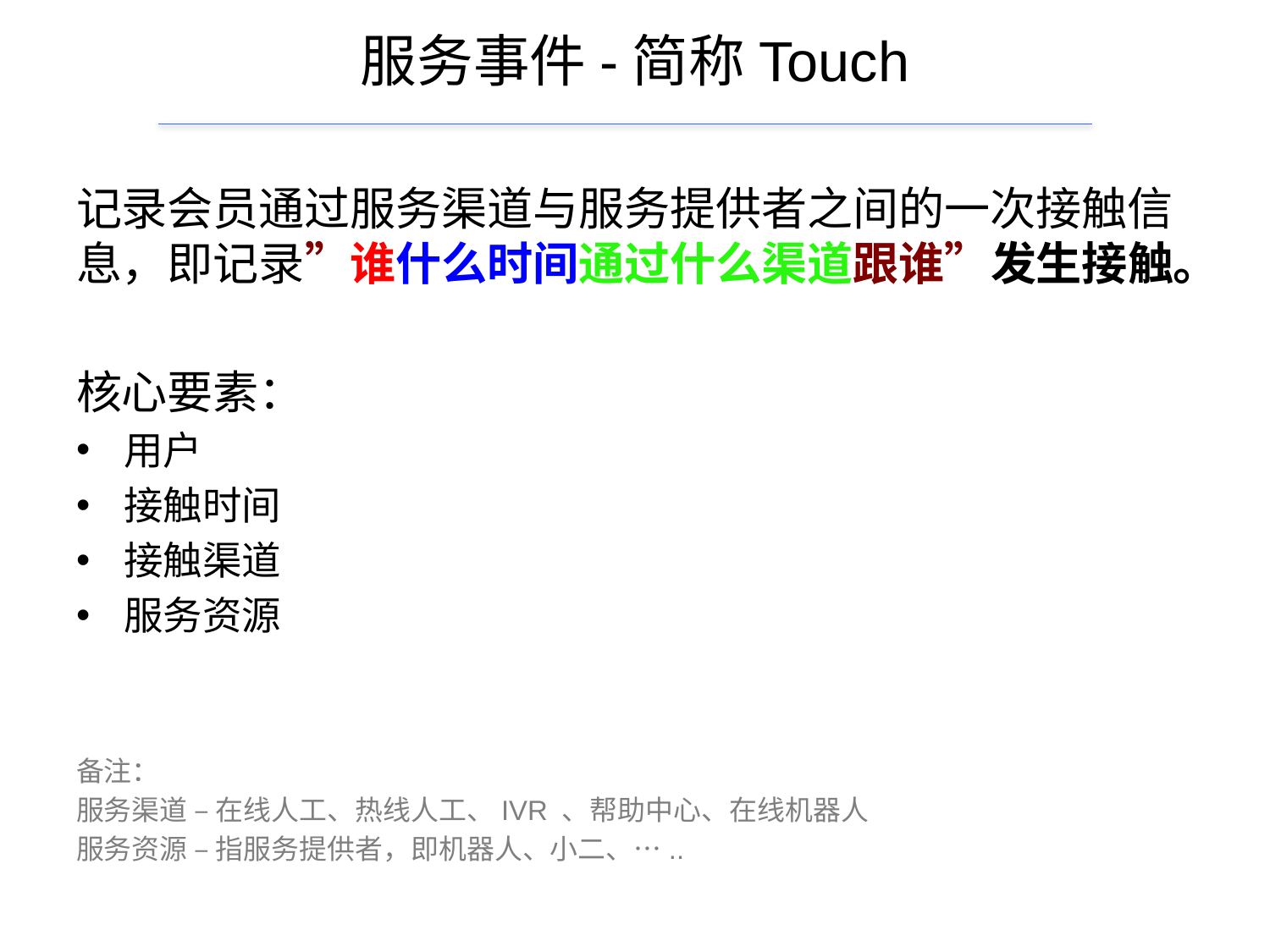

# 服务事件-简称Touch
记录会员通过服务渠道与服务提供者之间的一次接触信息，即记录”谁什么时间通过什么渠道跟谁”发生接触。

核心要素：
用户
接触时间
接触渠道
服务资源

备注：
服务渠道 – 在线人工、热线人工、IVR 、帮助中心、在线机器人
服务资源 – 指服务提供者，即机器人、小二、…..